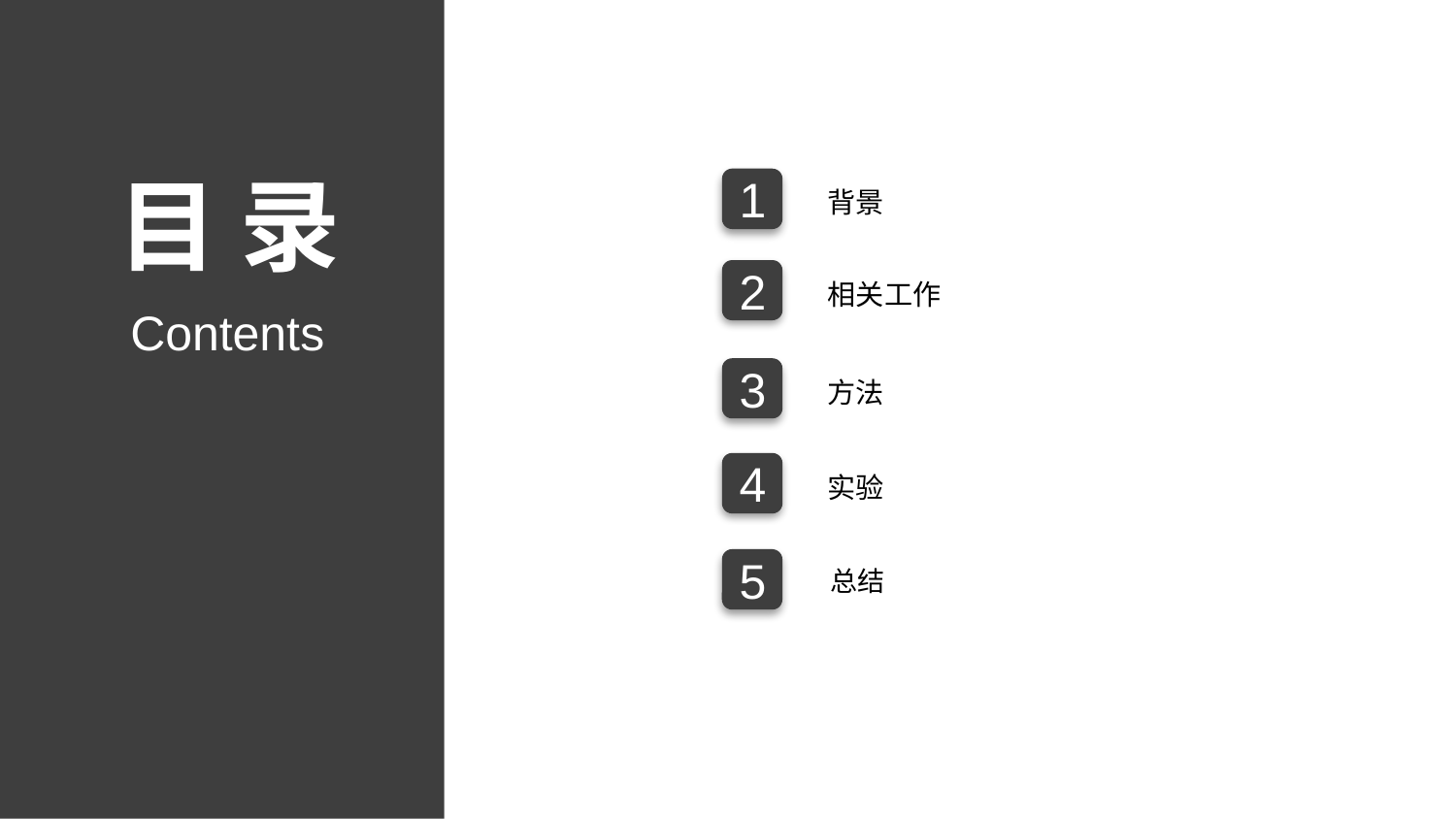

目 录
1
背景
2
相关工作
3
方法
4
实验
Contents
5
总结